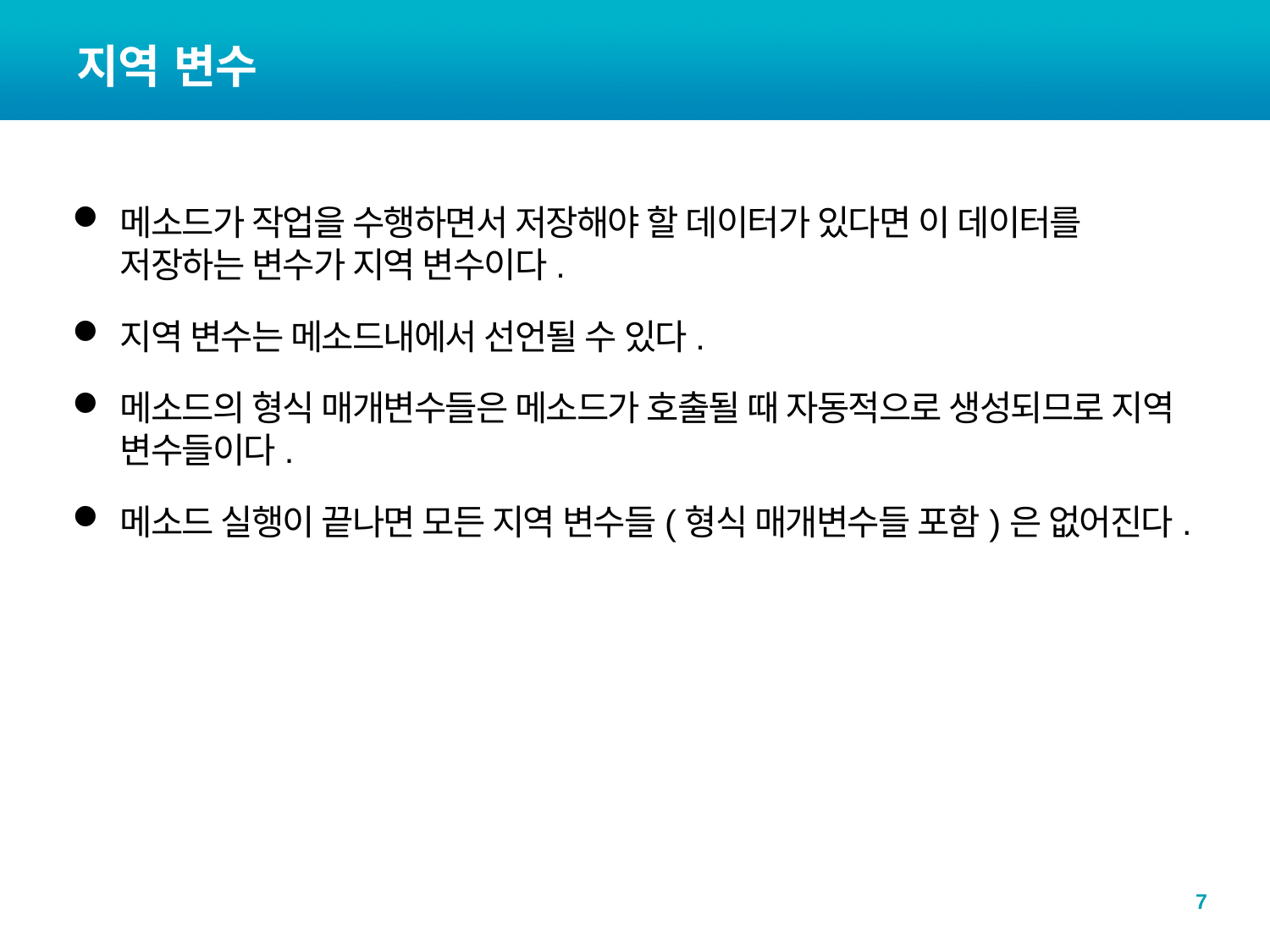

# 지역 변수

메소드가 작업을 수행하면서 저장해야 할 데이터가 있다면 이 데이터를 저장하는 변수가 지역 변수이다.

지역 변수는 메소드내에서 선언될 수 있다.

메소드의 형식 매개변수들은 메소드가 호출될 때 자동적으로 생성되므로 지역 변수들이다.

메소드 실행이 끝나면 모든 지역 변수들(형식 매개변수들 포함)은 없어진다.